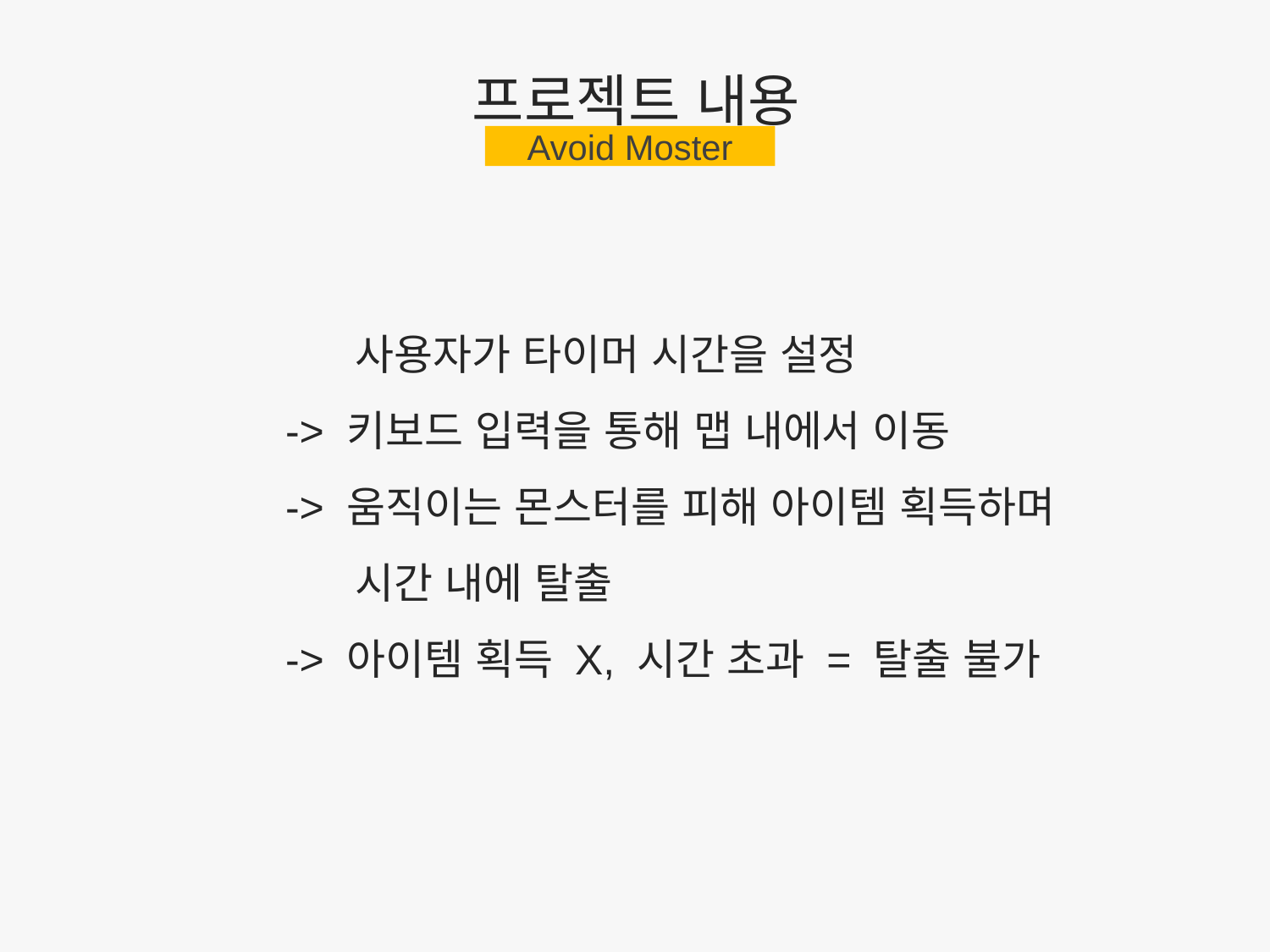

# 프로젝트 내용
Avoid Moster
     사용자가 타이머 시간을 설정
-> 키보드 입력을 통해 맵 내에서 이동
-> 움직이는 몬스터를 피해 아이템 획득하며
     시간 내에 탈출
-> 아이템 획득 X, 시간 초과 = 탈출 불가